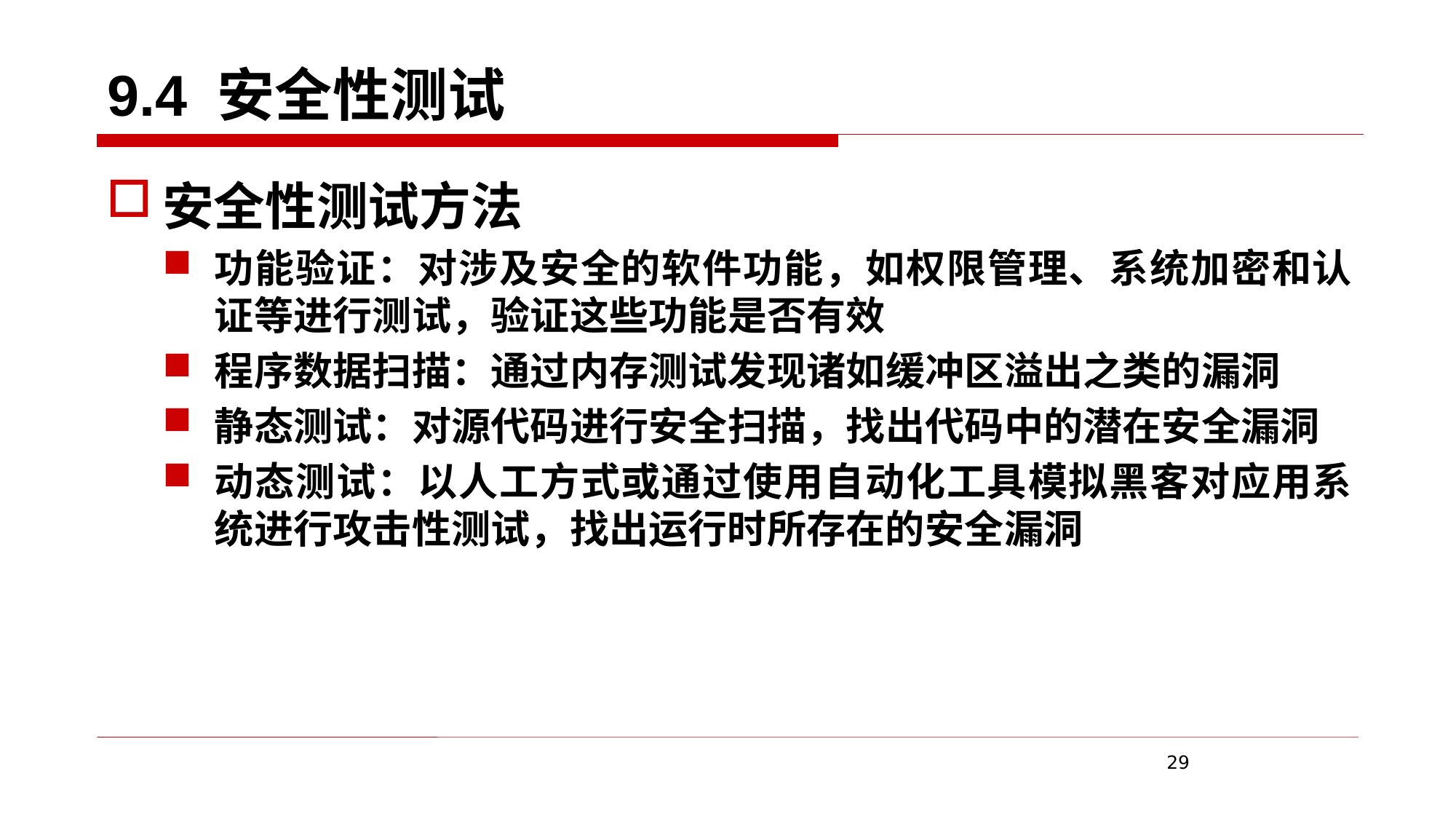

9.4 安全性测试
安全性测试方法
功能验证：对涉及安全的软件功能，如权限管理、系统加密和认证等进行测试，验证这些功能是否有效
程序数据扫描：通过内存测试发现诸如缓冲区溢出之类的漏洞
静态测试：对源代码进行安全扫描，找出代码中的潜在安全漏洞
动态测试：以人工方式或通过使用自动化工具模拟黑客对应用系统进行攻击性测试，找出运行时所存在的安全漏洞

29